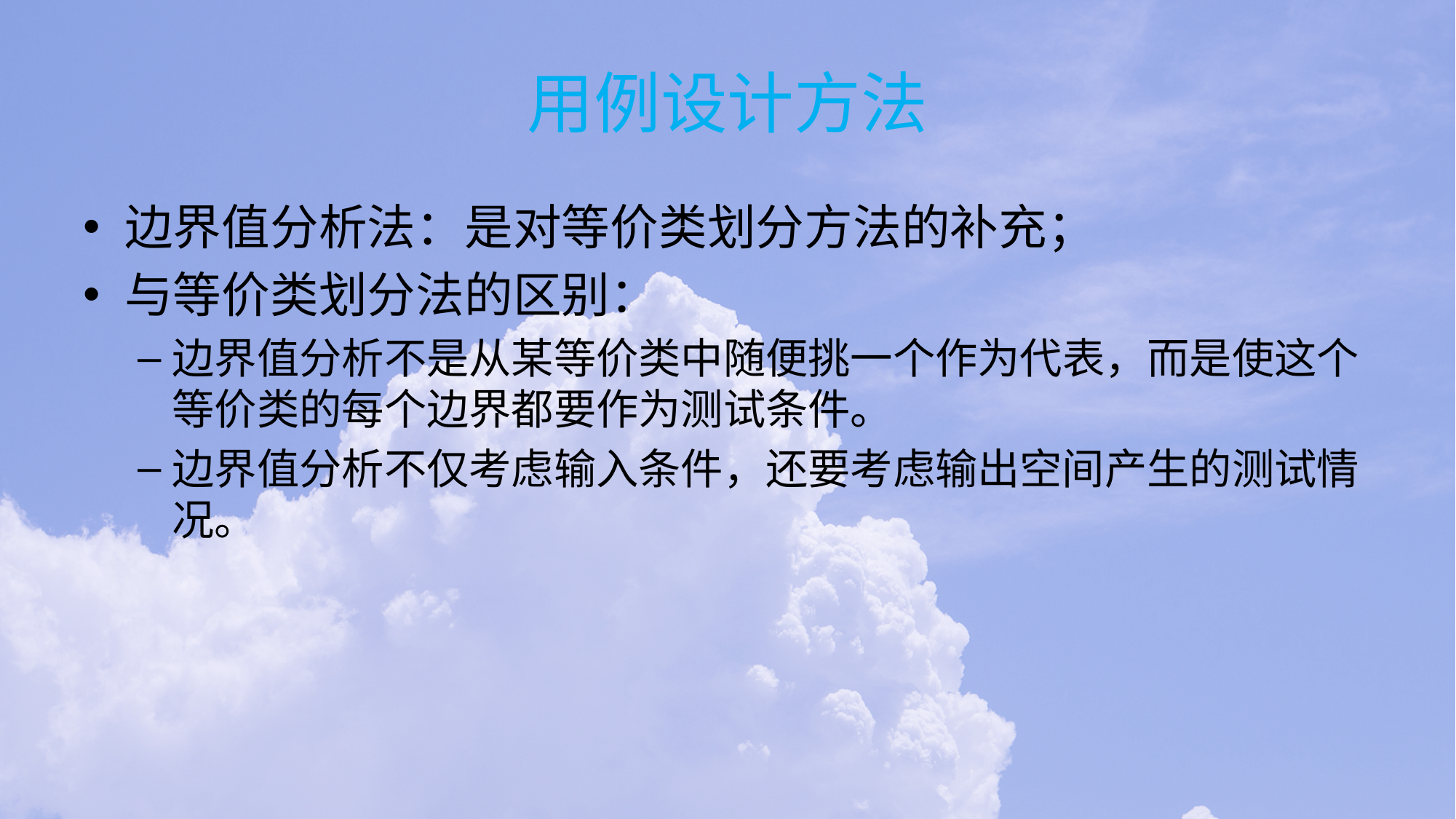

# 用例设计方法
边界值分析法：是对等价类划分方法的补充；
与等价类划分法的区别：
边界值分析不是从某等价类中随便挑一个作为代表，而是使这个等价类的每个边界都要作为测试条件。
边界值分析不仅考虑输入条件，还要考虑输出空间产生的测试情况。